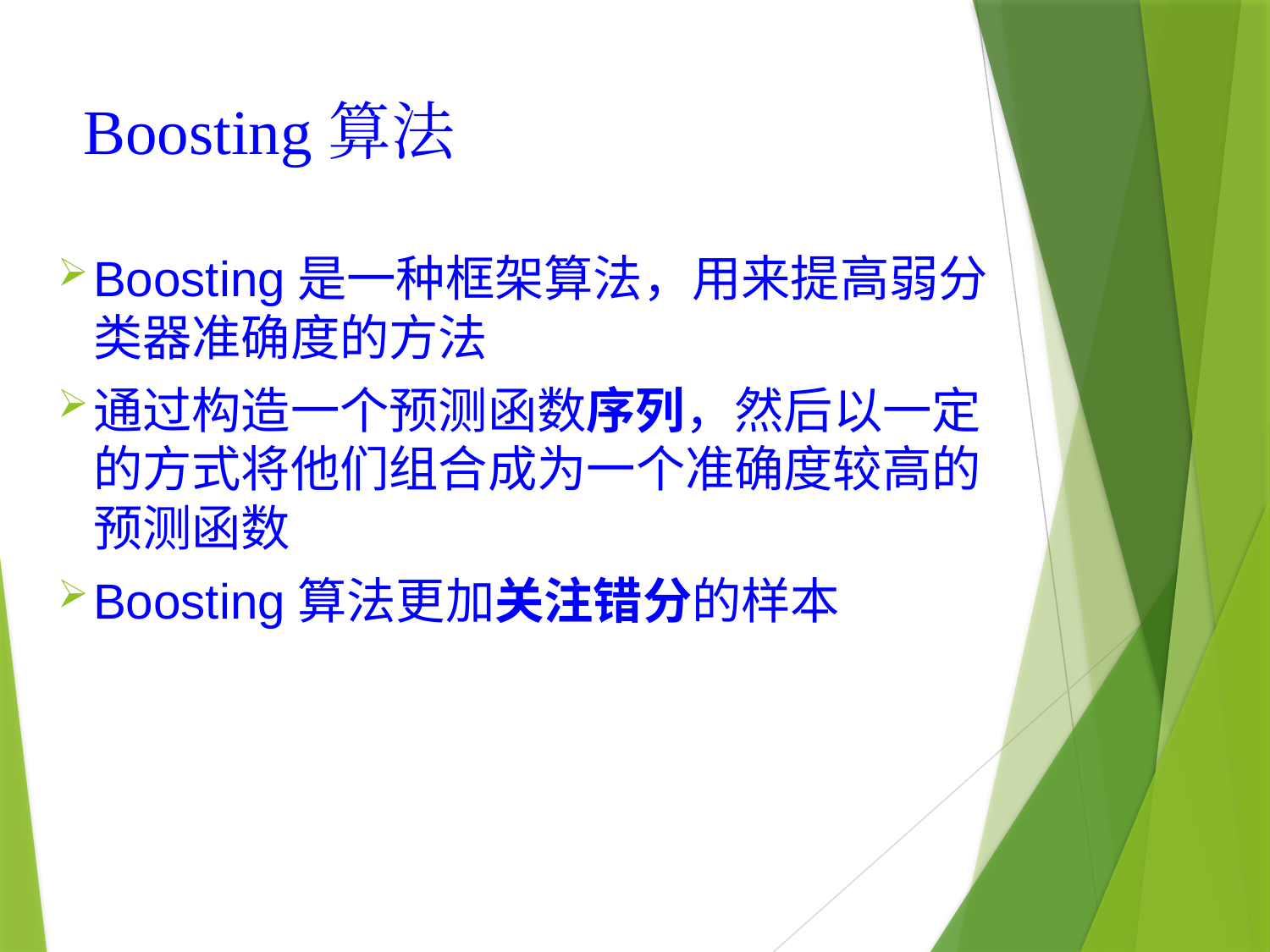

# Boosting算法
Boosting是一种框架算法，用来提高弱分类器准确度的方法
通过构造一个预测函数序列，然后以一定的方式将他们组合成为一个准确度较高的预测函数
Boosting算法更加关注错分的样本